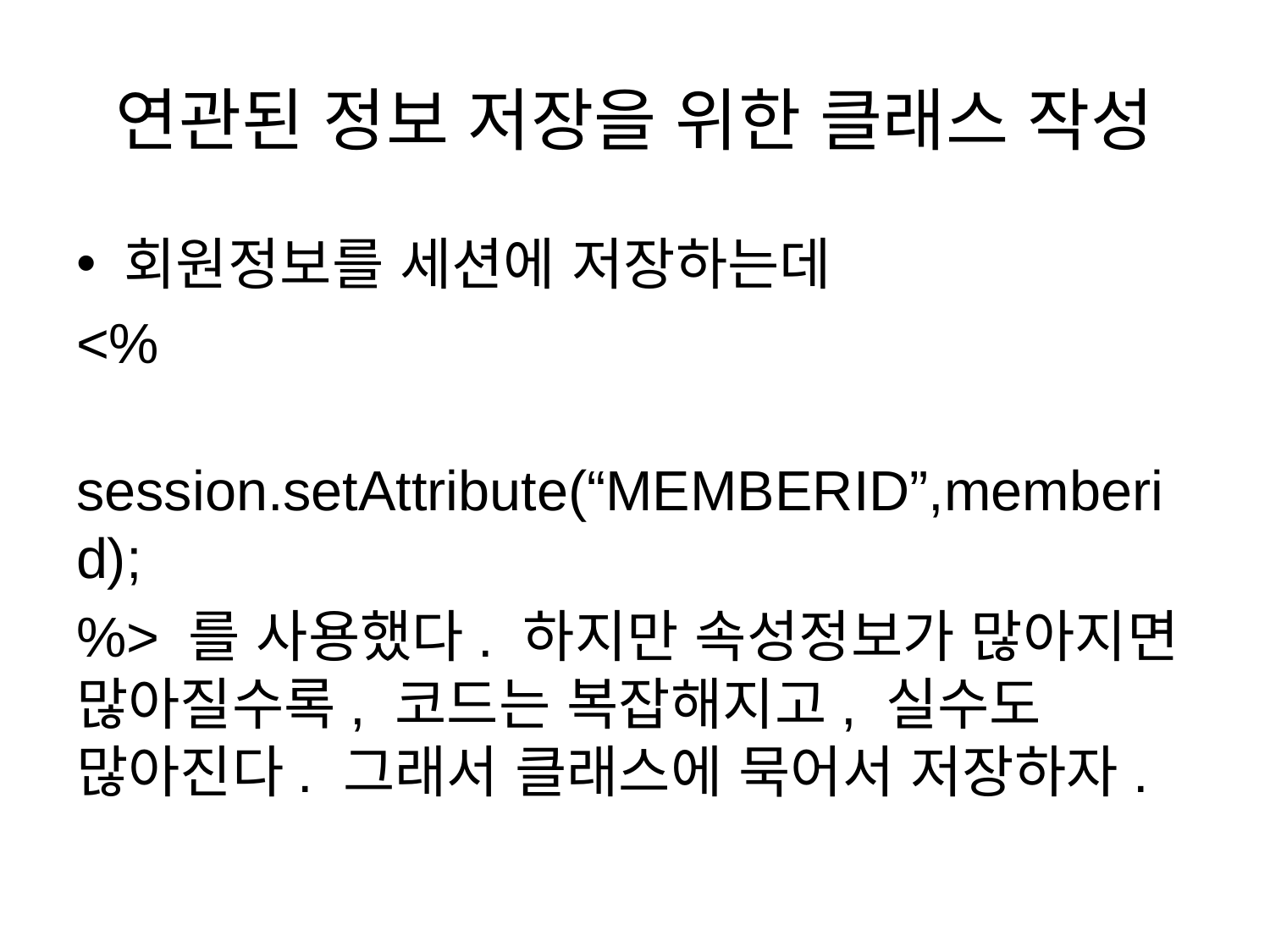

# 연관된 정보 저장을 위한 클래스 작성
회원정보를 세션에 저장하는데
<%
	session.setAttribute(“MEMBERID”,memberid);
%> 를 사용했다. 하지만 속성정보가 많아지면 많아질수록, 코드는 복잡해지고, 실수도 많아진다. 그래서 클래스에 묵어서 저장하자.